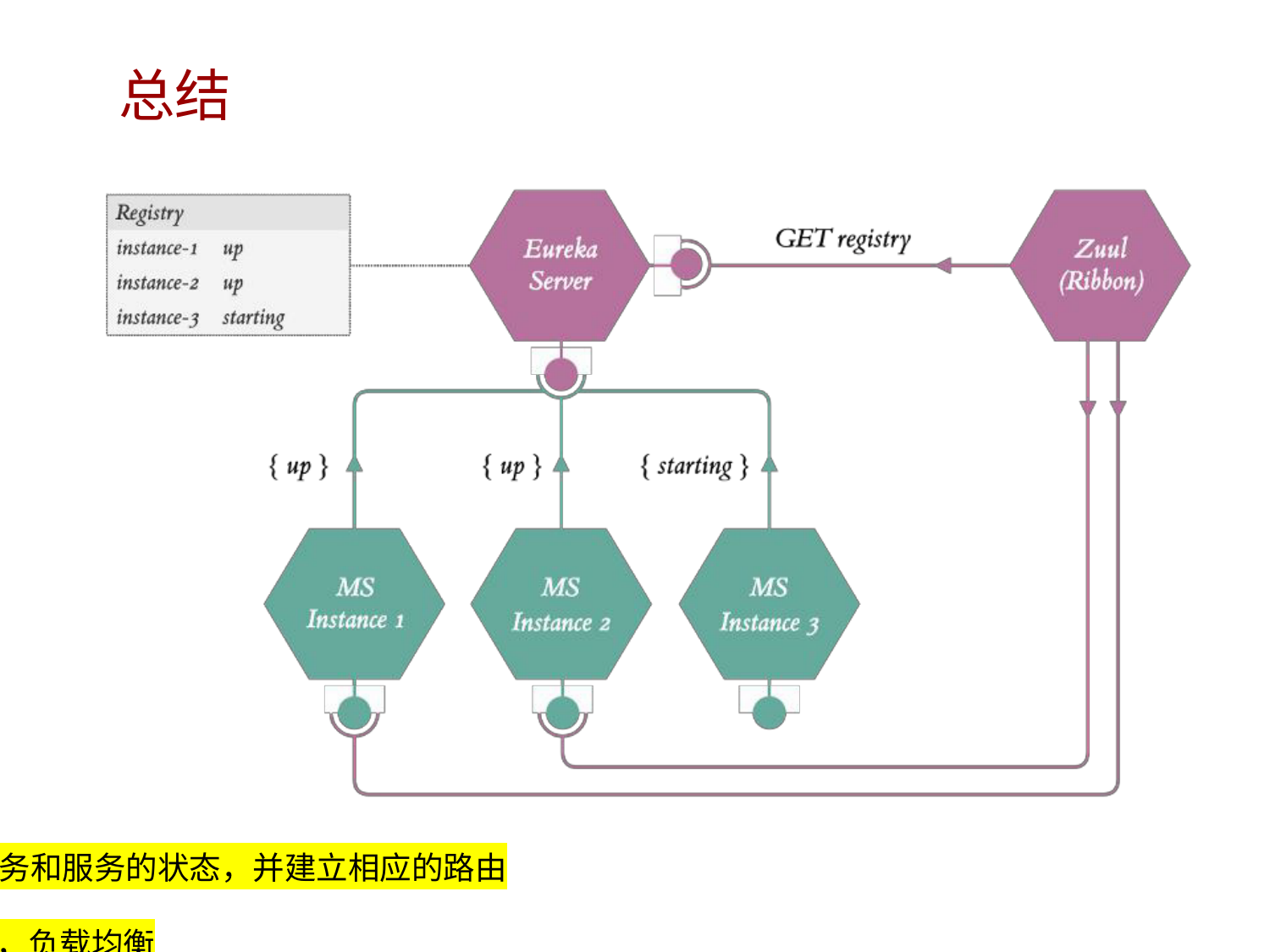

总结

相互作用和关系
Zuul是总的入口
Zuul需要向eureka去获取服务和服务的状态，并建立相应的路由
由zuul来访问
借助ribbon来访问目标服务，负载均衡

Feign简化了访问目标服务的方式，实现接口就行
背后还是要借助于ribbon